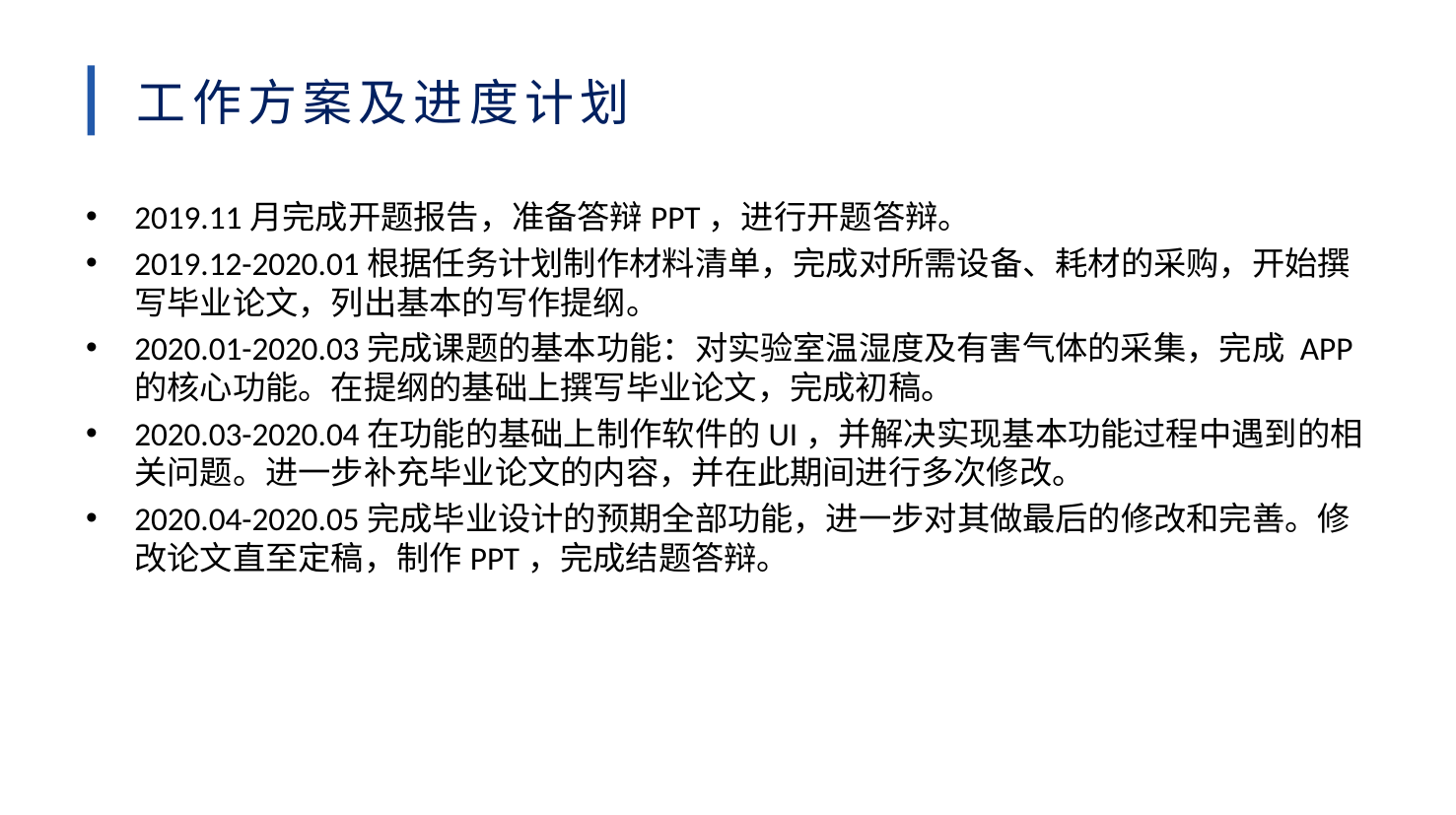

# 工作方案及进度计划

2019.11月完成开题报告，准备答辩PPT，进行开题答辩。
2019.12-2020.01根据任务计划制作材料清单，完成对所需设备、耗材的采购，开始撰写毕业论文，列出基本的写作提纲。
2020.01-2020.03完成课题的基本功能：对实验室温湿度及有害气体的采集，完成 APP的核心功能。在提纲的基础上撰写毕业论文，完成初稿。
2020.03-2020.04在功能的基础上制作软件的UI，并解决实现基本功能过程中遇到的相关问题。进一步补充毕业论文的内容，并在此期间进行多次修改。
2020.04-2020.05完成毕业设计的预期全部功能，进一步对其做最后的修改和完善。修改论文直至定稿，制作PPT，完成结题答辩。